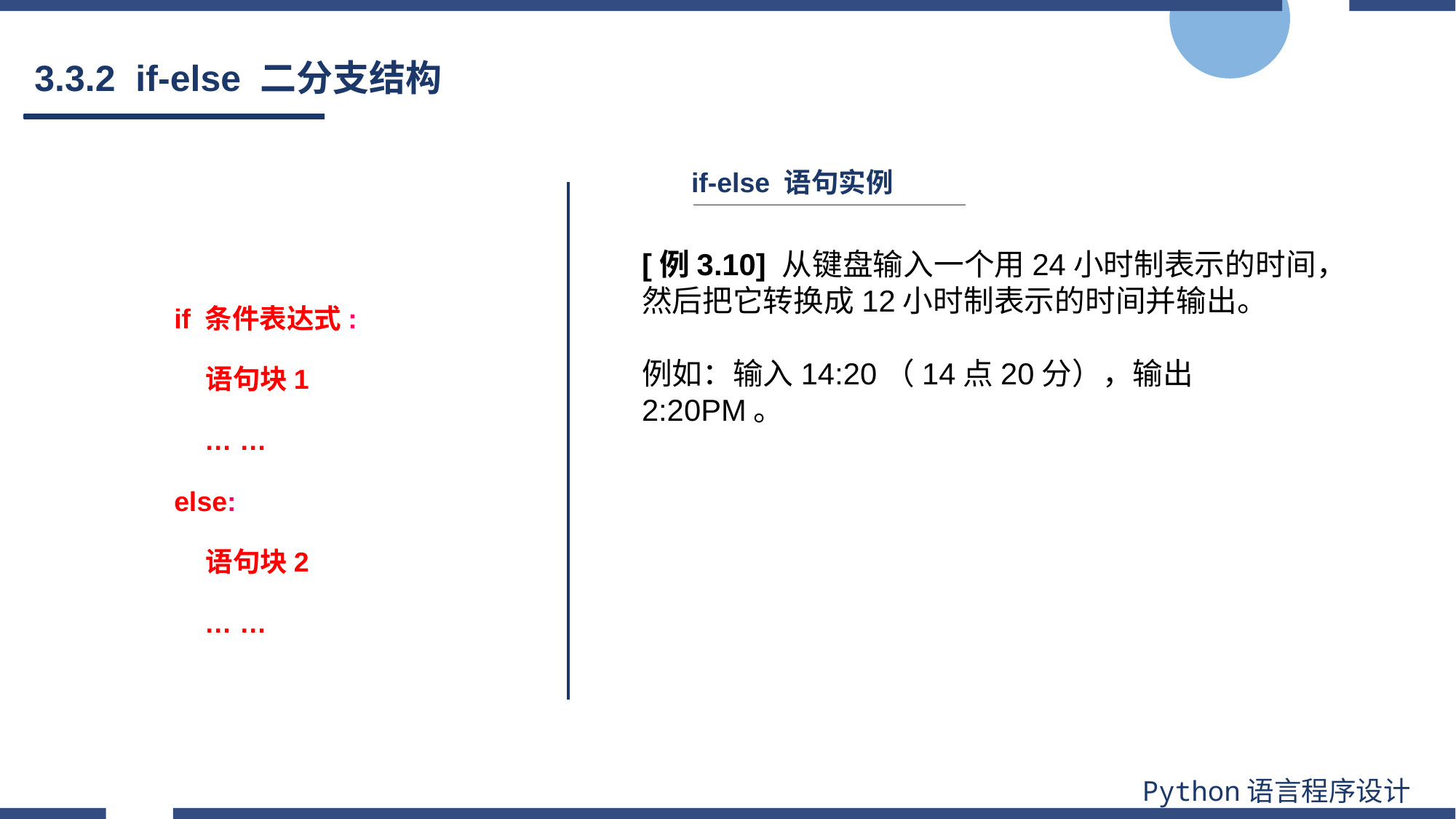

# 3.3.2  if-else 二分支结构
if-else 语句实例
[例3.10] 从键盘输入一个用24小时制表示的时间，然后把它转换成12小时制表示的时间并输出。

例如：输入14:20（14点20分），输出2:20PM。

if 条件表达式:
    语句块1
    … …
else:
    语句块2
    … …